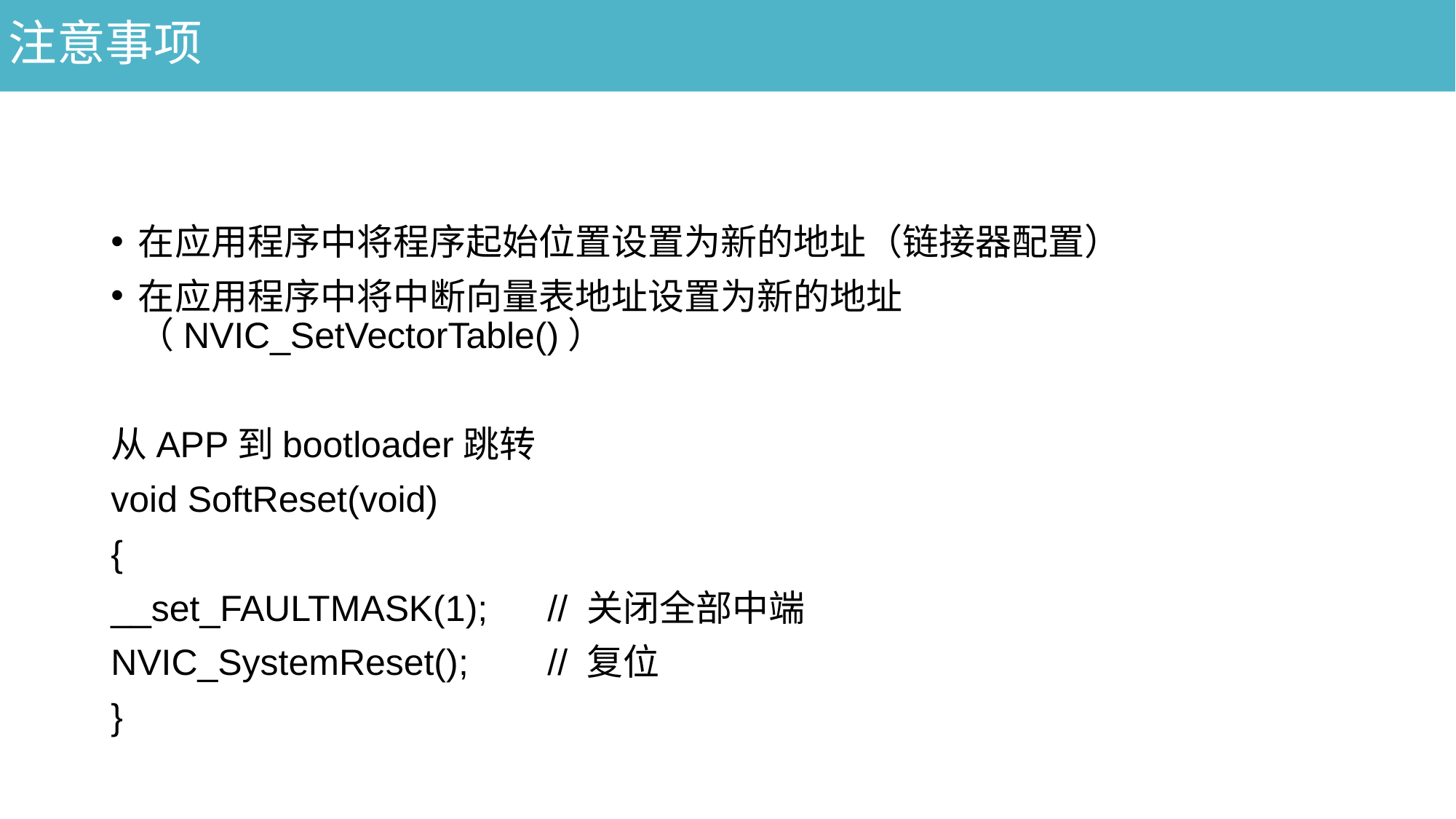

注意事项
在应用程序中将程序起始位置设置为新的地址（链接器配置）
在应用程序中将中断向量表地址设置为新的地址（NVIC_SetVectorTable()）

从APP到bootloader跳转
void SoftReset(void)
{
__set_FAULTMASK(1);  	// 关闭全部中端
NVIC_SystemReset();	// 复位
}